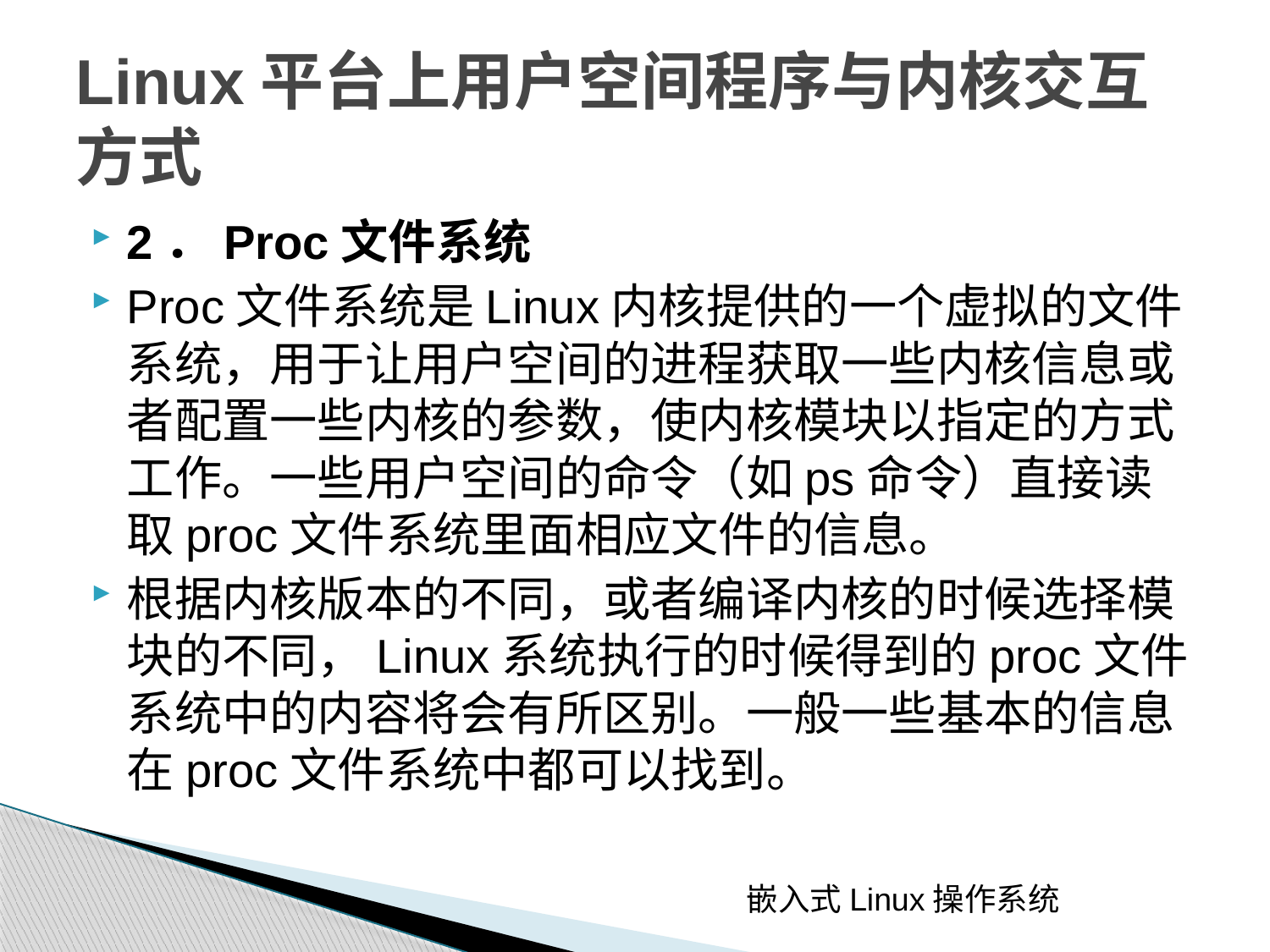

# Linux平台上用户空间程序与内核交互方式
2．Proc文件系统
Proc文件系统是Linux内核提供的一个虚拟的文件系统，用于让用户空间的进程获取一些内核信息或者配置一些内核的参数，使内核模块以指定的方式工作。一些用户空间的命令（如ps命令）直接读取proc文件系统里面相应文件的信息。
根据内核版本的不同，或者编译内核的时候选择模块的不同，Linux系统执行的时候得到的proc文件系统中的内容将会有所区别。一般一些基本的信息在proc文件系统中都可以找到。
嵌入式Linux操作系统